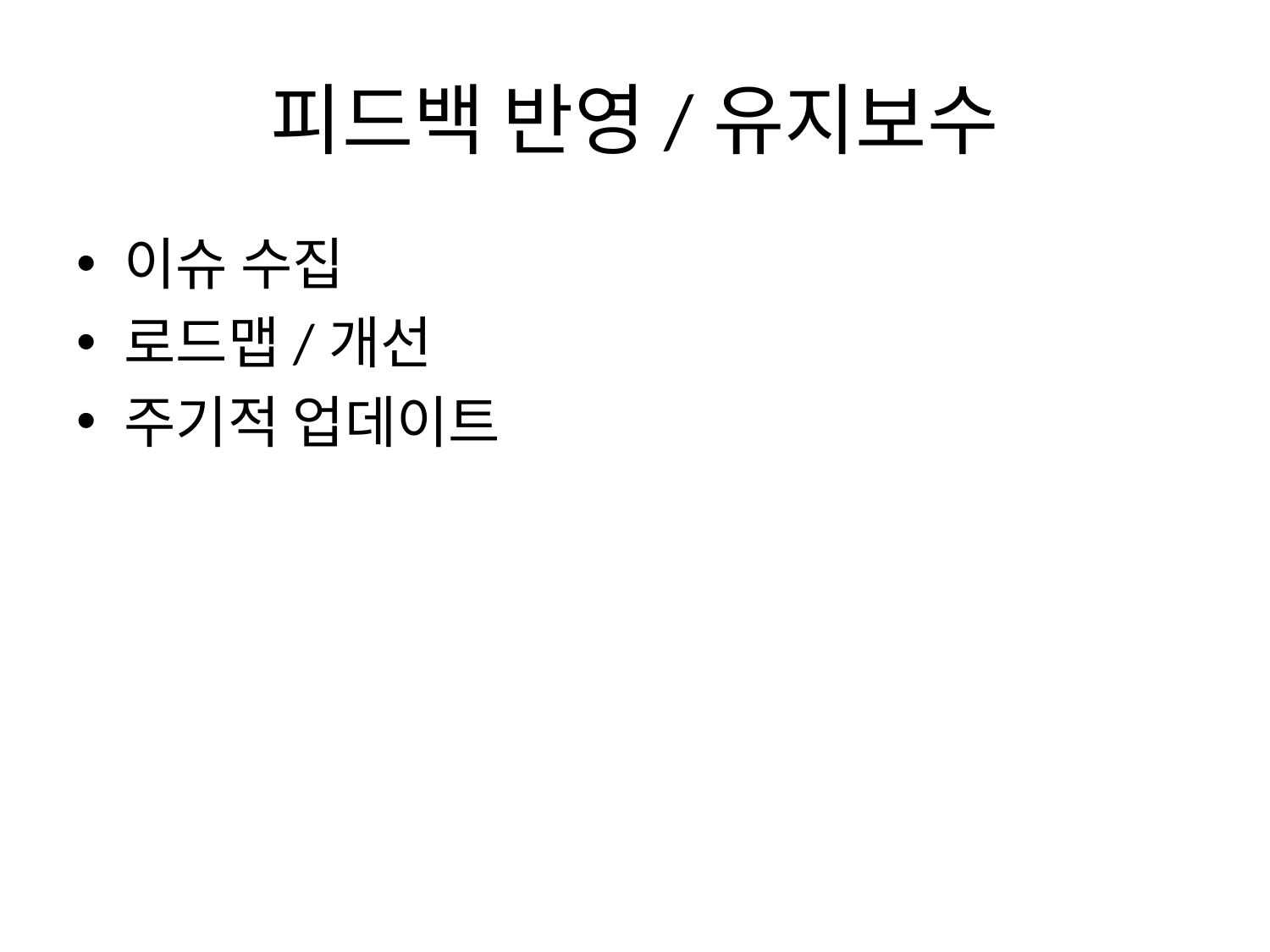

# 피드백 반영/유지보수
이슈 수집
로드맵/개선
주기적 업데이트